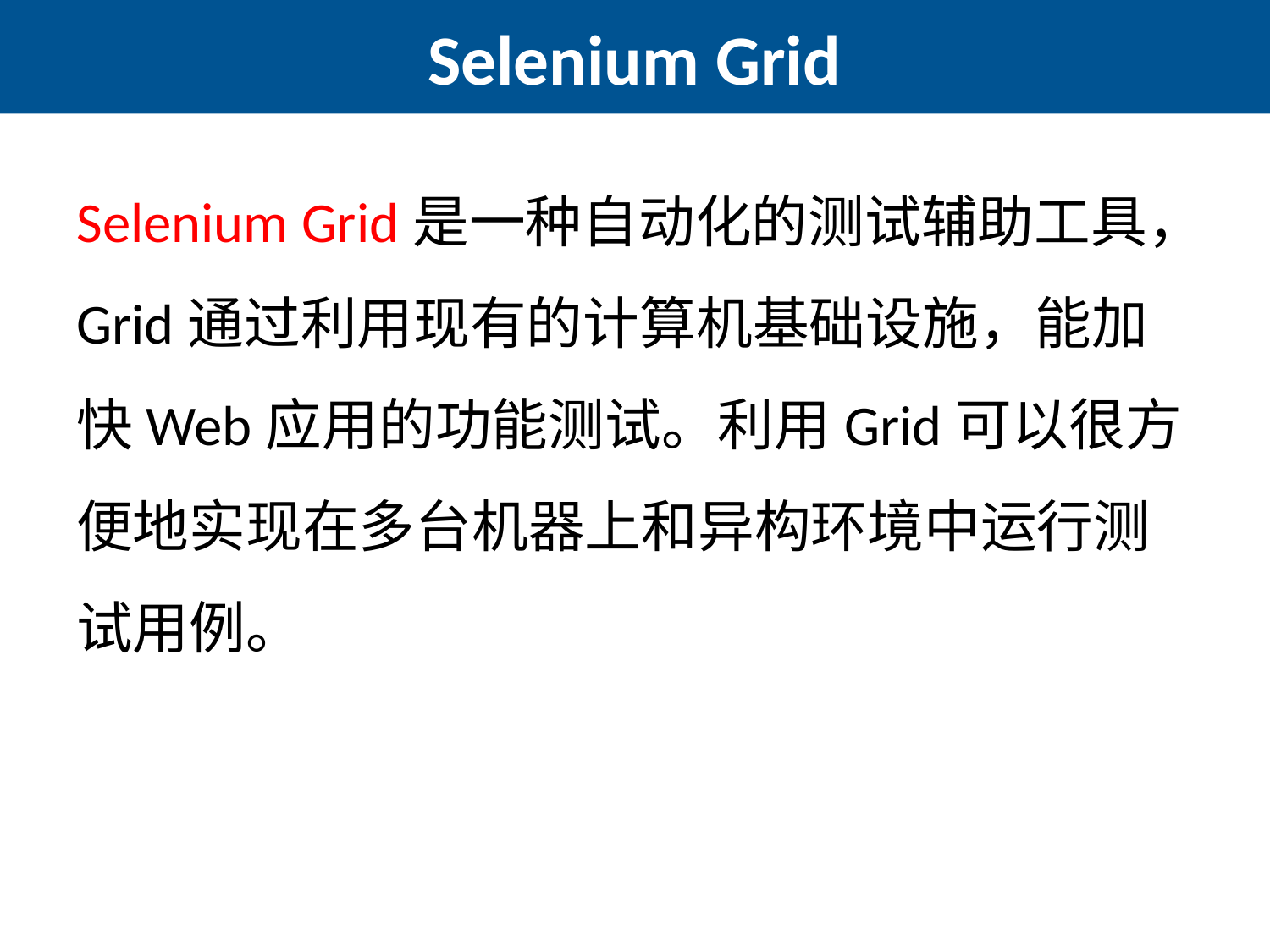

# Selenium Grid
Selenium Grid是一种自动化的测试辅助工具，Grid通过利用现有的计算机基础设施，能加快Web应用的功能测试。利用Grid可以很方便地实现在多台机器上和异构环境中运行测试用例。